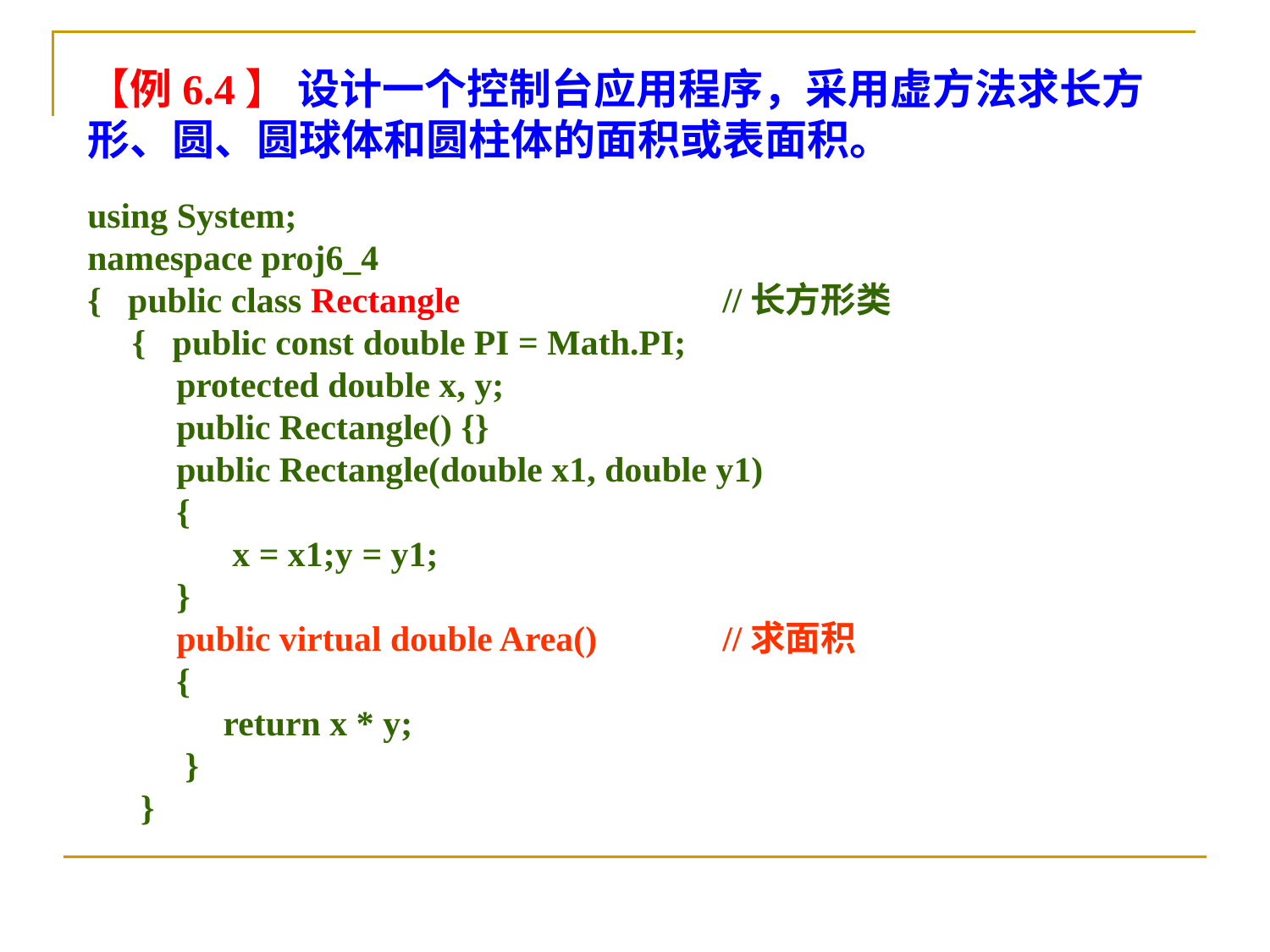

【例6.4】 设计一个控制台应用程序，采用虚方法求长方形、圆、圆球体和圆柱体的面积或表面积。
using System;
namespace proj6_4
{   public class Rectangle 　       		//长方形类
     {   public const double PI = Math.PI;
          protected double x, y;
          public Rectangle() {}
          public Rectangle(double x1, double y1)
          {
            	  x = x1;y = y1;
          }
          public virtual double Area()  	//求面积
          {
            	 return x * y;
           }
      }